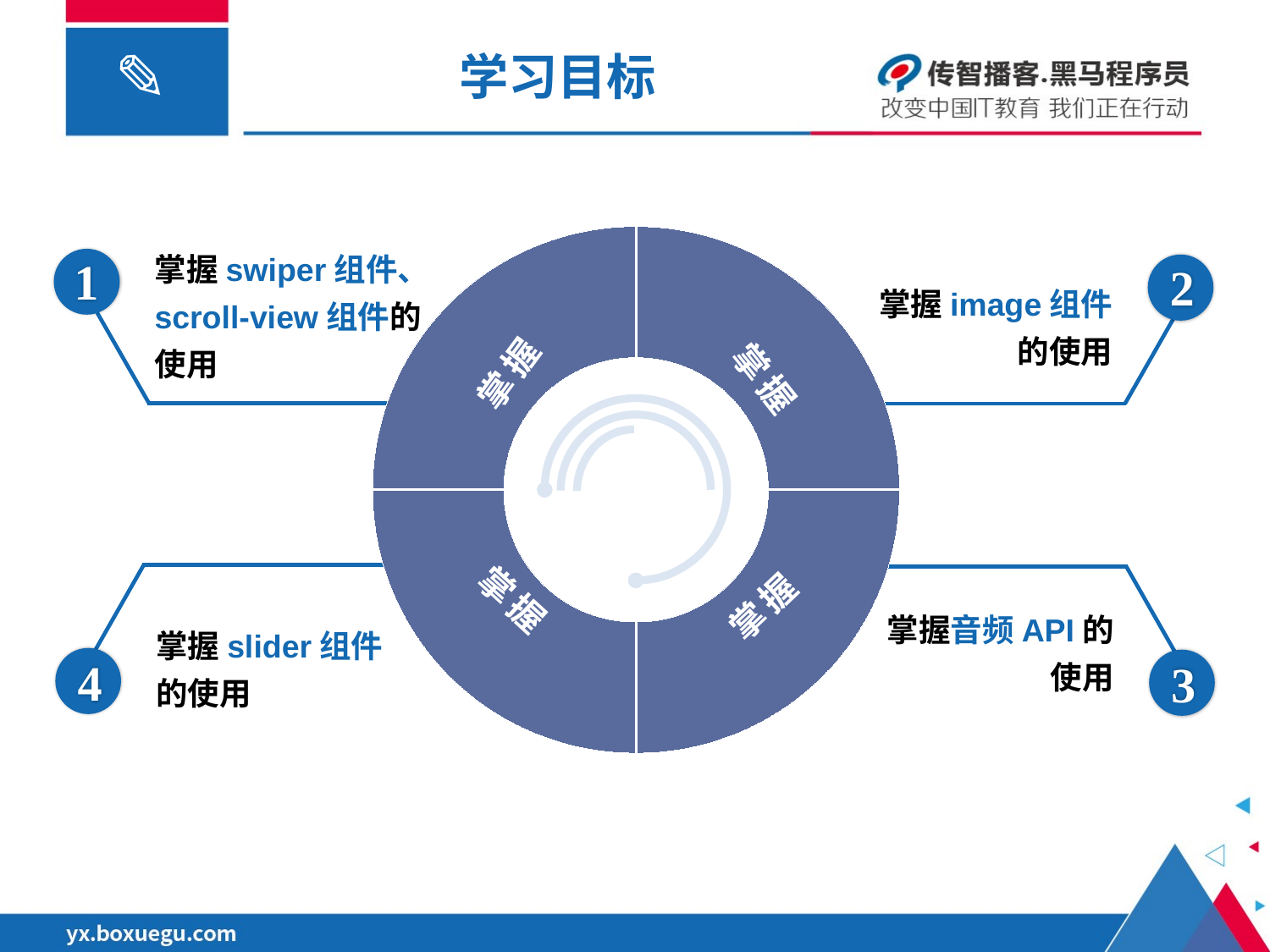

# 学习目标

### Chart

| Category | 销售额 |
|---|---|
| 熟悉知识 | 2.0 |
| 熟悉知识 | 2.0 |
| 熟悉知识 | 2.0 |
| 熟悉知识 | 2.0 |
掌握
掌握

掌握
掌握swiper组件、scroll-view组件的使用
1

2

掌握image组件的使用
4

掌握slider组件的使用
3

掌握音频API的使用